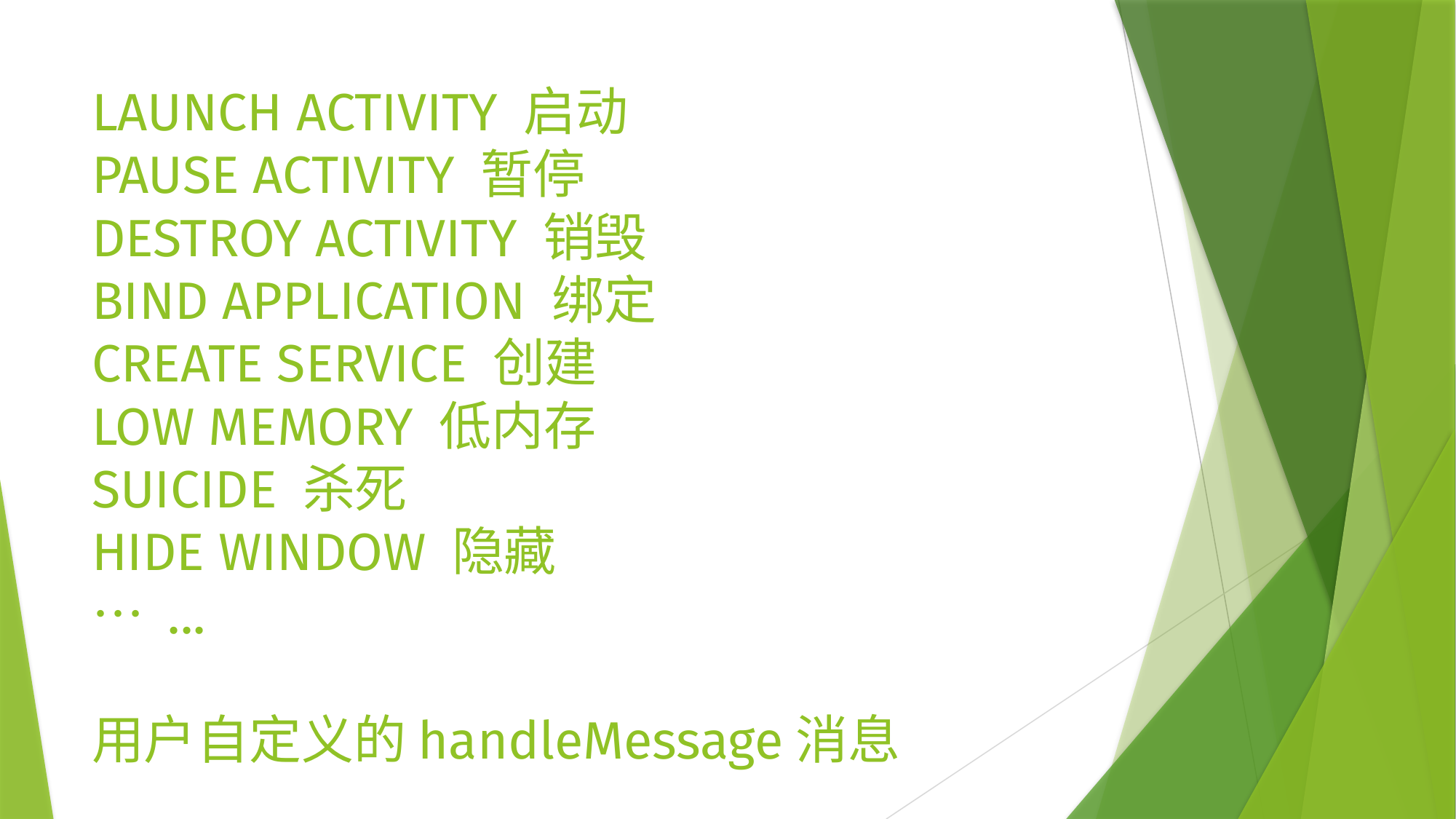

# LAUNCH ACTIVITY 启动 PAUSE ACTIVITY 暂停 DESTROY ACTIVITY 销毁 BIND APPLICATION 绑定 CREATE SERVICE 创建 LOW MEMORY 低内存 SUICIDE 杀死 HIDE WINDOW 隐藏 … ... 用户自定义的handleMessage消息